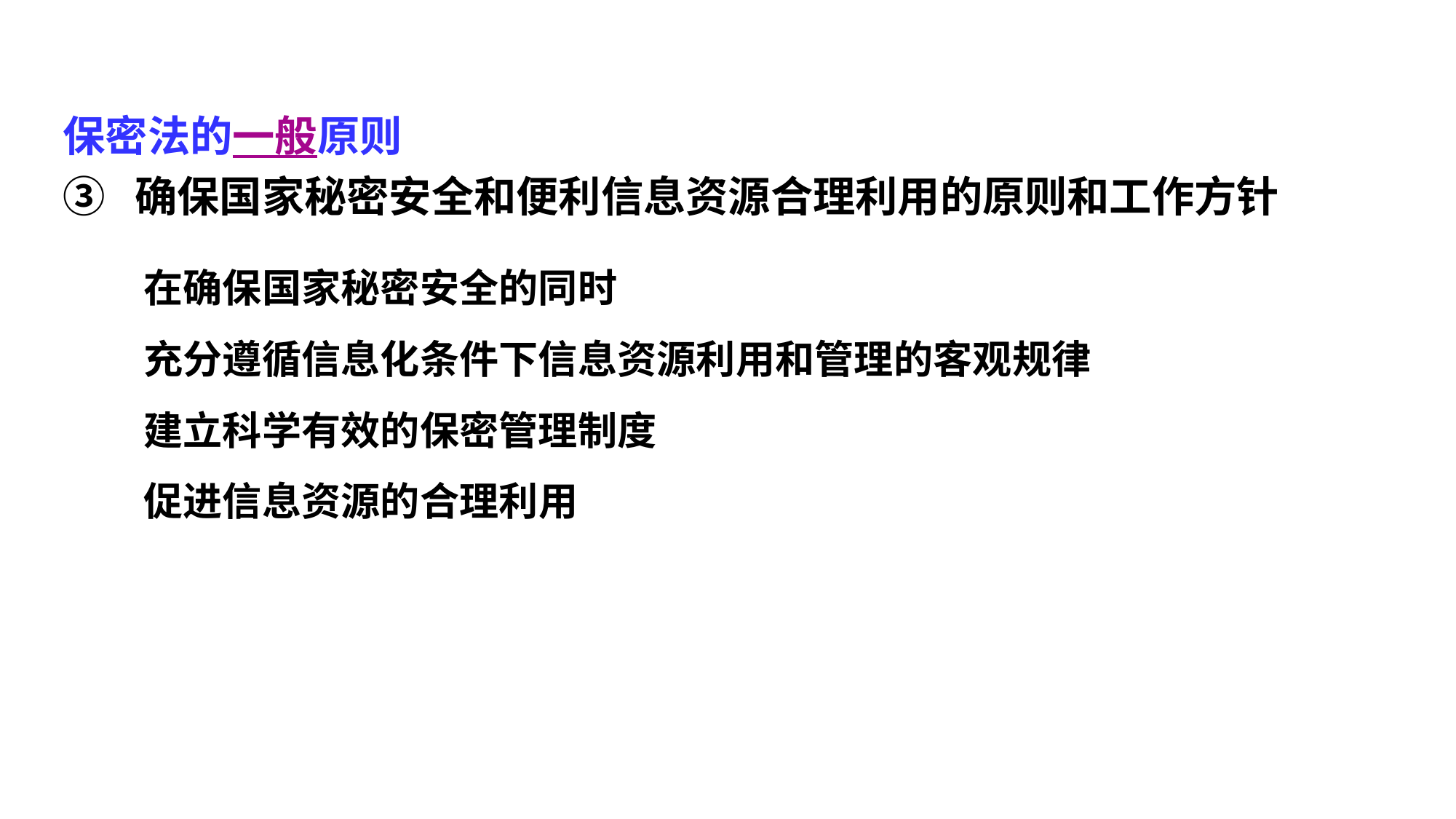

保密法的一般原则
③  确保国家秘密安全和便利信息资源合理利用的原则和工作方针
        在确保国家秘密安全的同时
        充分遵循信息化条件下信息资源利用和管理的客观规律
        建立科学有效的保密管理制度
        促进信息资源的合理利用